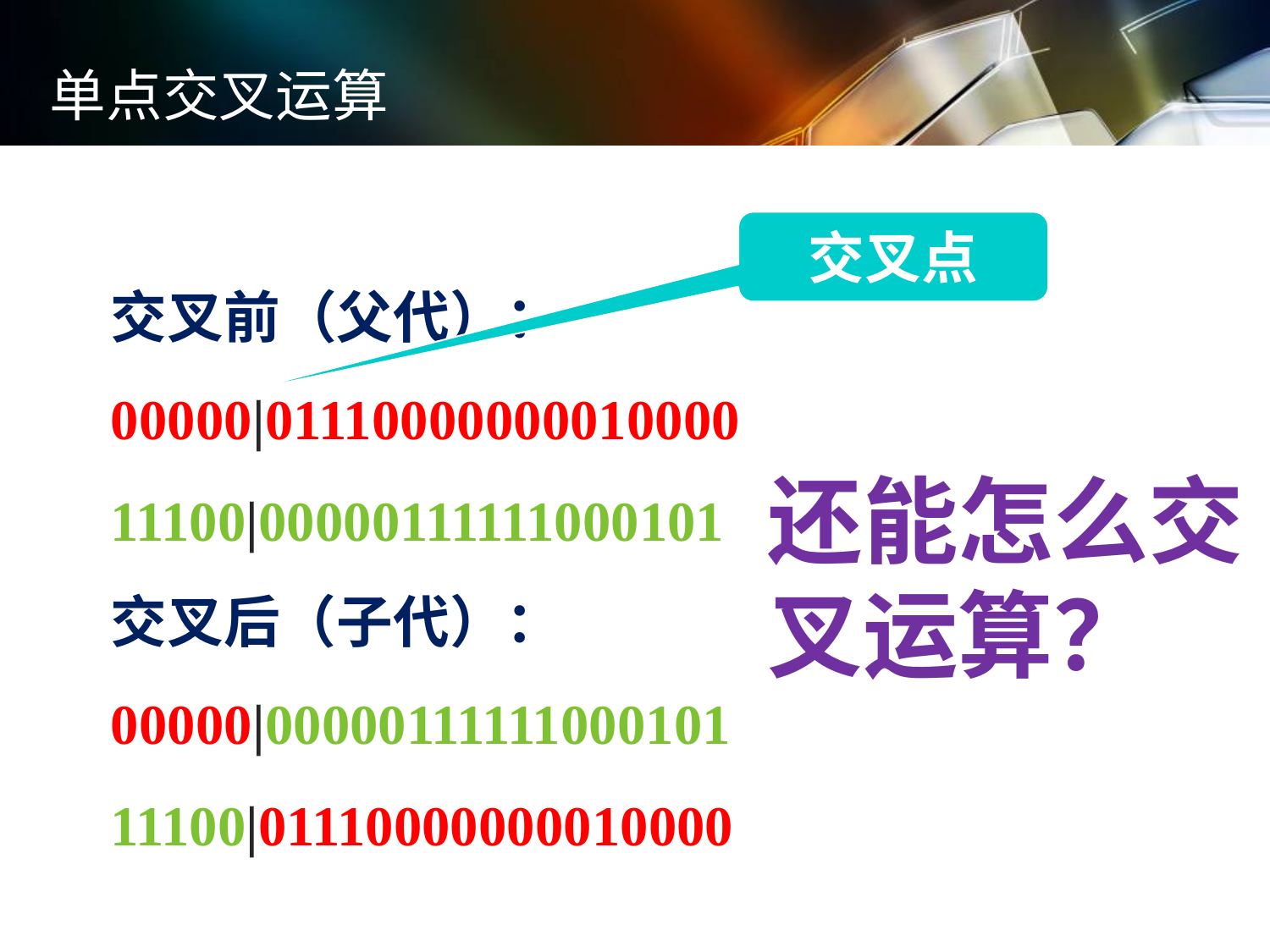

单点交叉运算
交叉点
交叉前（父代）：
00000|01110000000010000
11100|00000111111000101
交叉后（子代）：
00000|00000111111000101
11100|01110000000010000
还能怎么交叉运算？